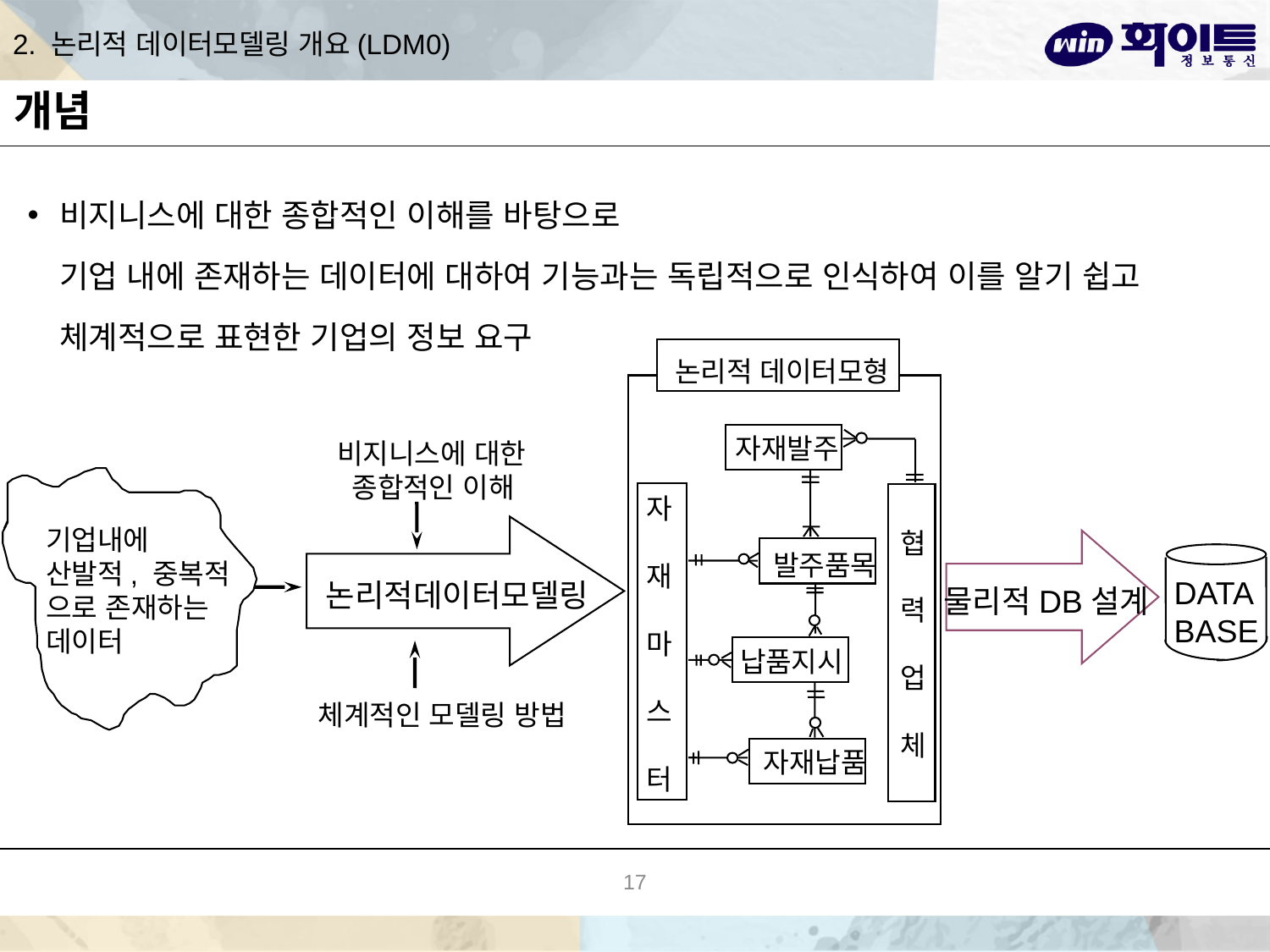

# 2. 논리적 데이터모델링 개요(LDM0)
개념
비지니스에 대한 종합적인 이해를 바탕으로
기업 내에 존재하는 데이터에 대하여 기능과는 독립적으로 인식하여 이를 알기 쉽고 체계적으로 표현한 기업의 정보 요구

논리적 데이터모형

자재발주

협

력

업

체

발주품목

납품지시

자재납품

비지니스에 대한
 종합적인 이해

자

재

마

스

터

기업내에
산발적, 중복적
으로 존재하는
데이터

DATA
BASE
논리적데이터모델링
물리적DB설계

체계적인 모델링 방법
17